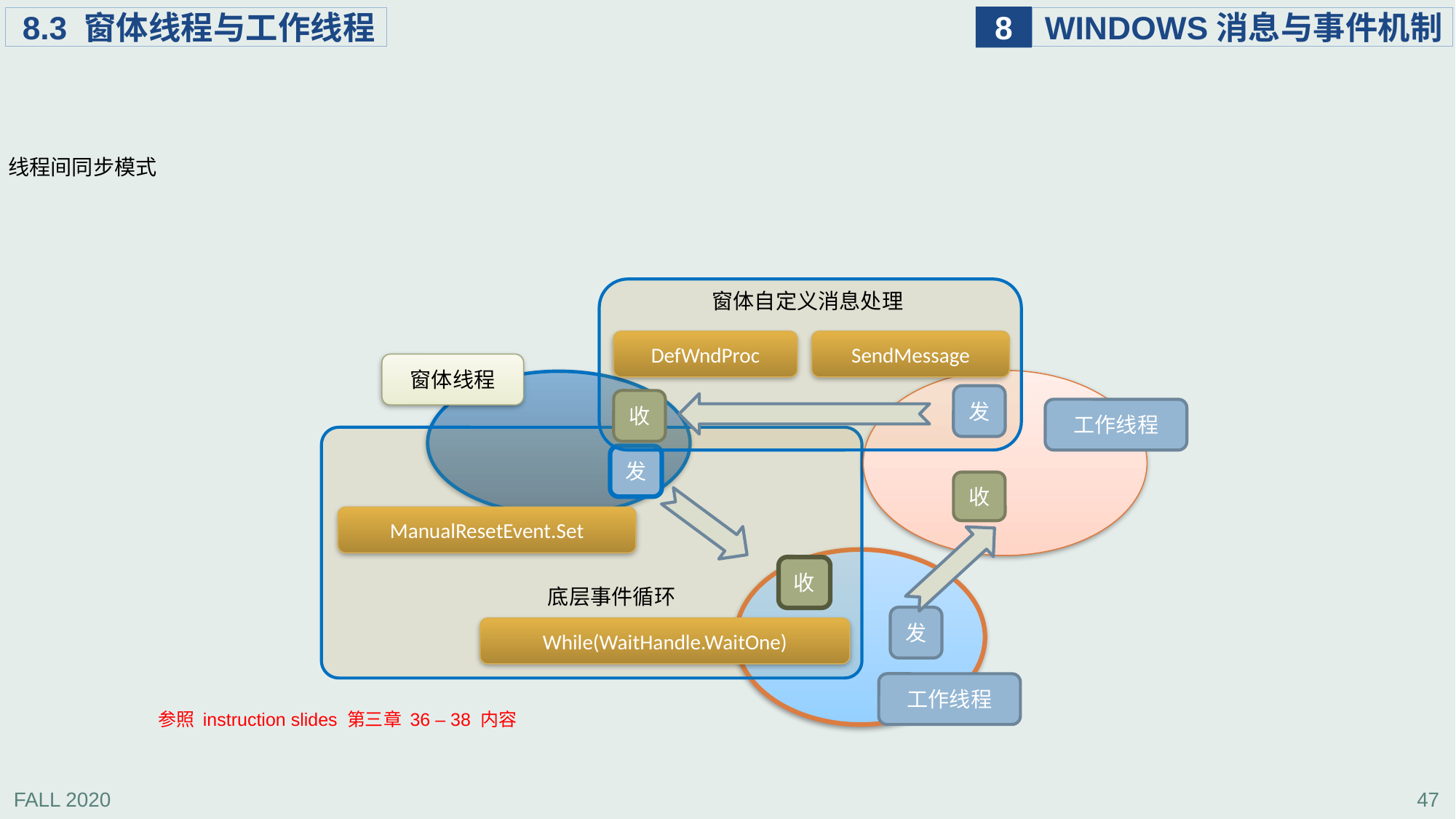

线程间同步模式

窗体自定义消息处理
DefWndProc
SendMessage
窗体线程

发

ManualResetEvent.Set

收
底层事件循环
While(WaitHandle.WaitOne)
工作线程

发
收

工作线程
收

发
参照 instruction slides 第三章 36 – 38 内容